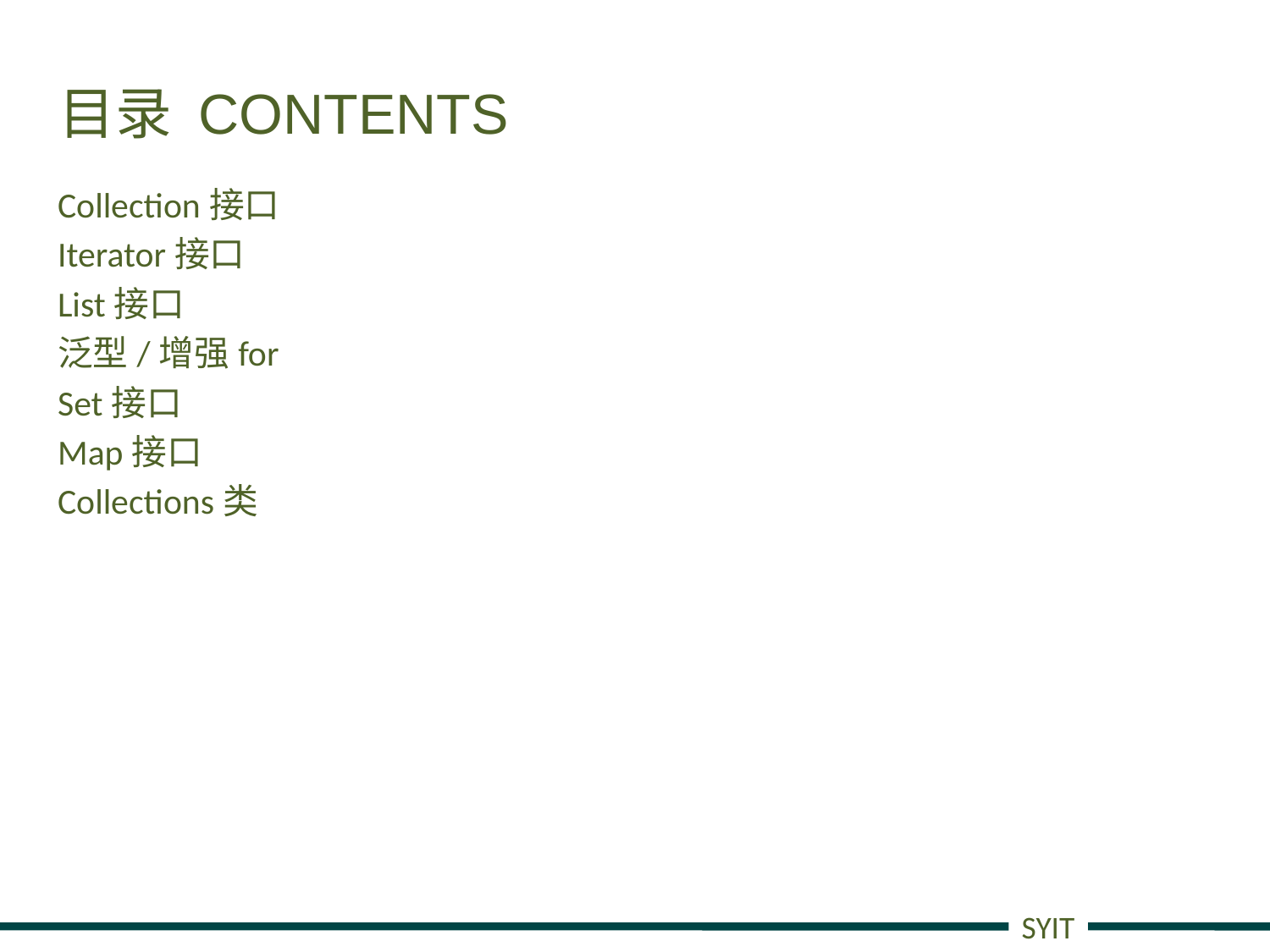

# 目录 CONTENTS
Collection接口
Iterator接口
List接口
泛型/增强for
Set接口
Map接口
Collections类
SYIT